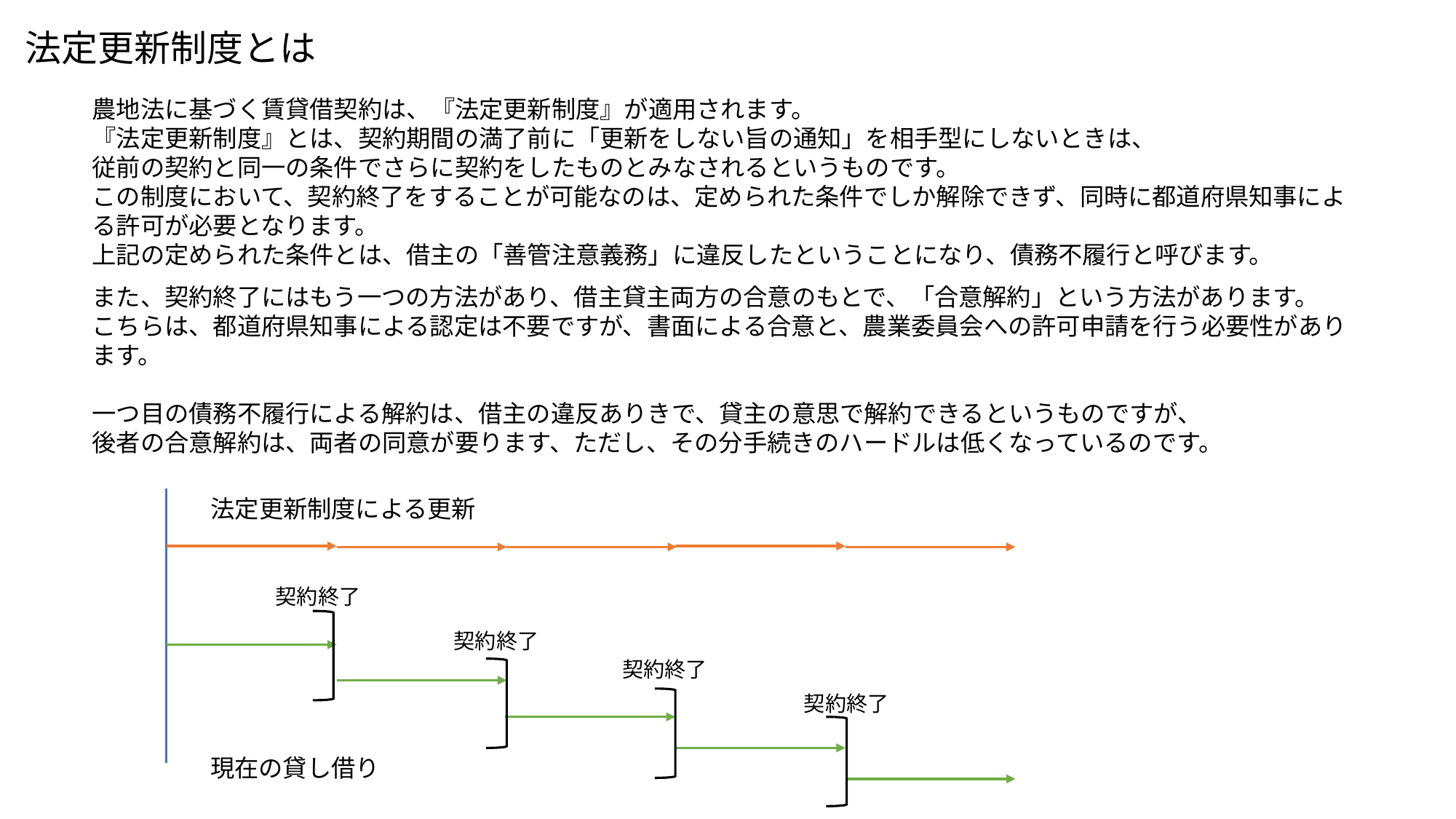

法定更新制度とは
農地法に基づく賃貸借契約は、『法定更新制度』が適用されます。
『法定更新制度』とは、契約期間の満了前に「更新をしない旨の通知」を相手型にしないときは、
従前の契約と同一の条件でさらに契約をしたものとみなされるというものです。
この制度において、契約終了をすることが可能なのは、定められた条件でしか解除できず、同時に都道府県知事による許可が必要となります。
上記の定められた条件とは、借主の「善管注意義務」に違反したということになり、債務不履行と呼びます。
また、契約終了にはもう一つの方法があり、借主貸主両方の合意のもとで、「合意解約」という方法があります。
こちらは、都道府県知事による認定は不要ですが、書面による合意と、農業委員会への許可申請を行う必要性があります。
一つ目の債務不履行による解約は、借主の違反ありきで、貸主の意思で解約できるというものですが、
後者の合意解約は、両者の同意が要ります、ただし、その分手続きのハードルは低くなっているのです。
法定更新制度による更新
契約終了

契約終了
契約終了

契約終了

現在の貸し借り